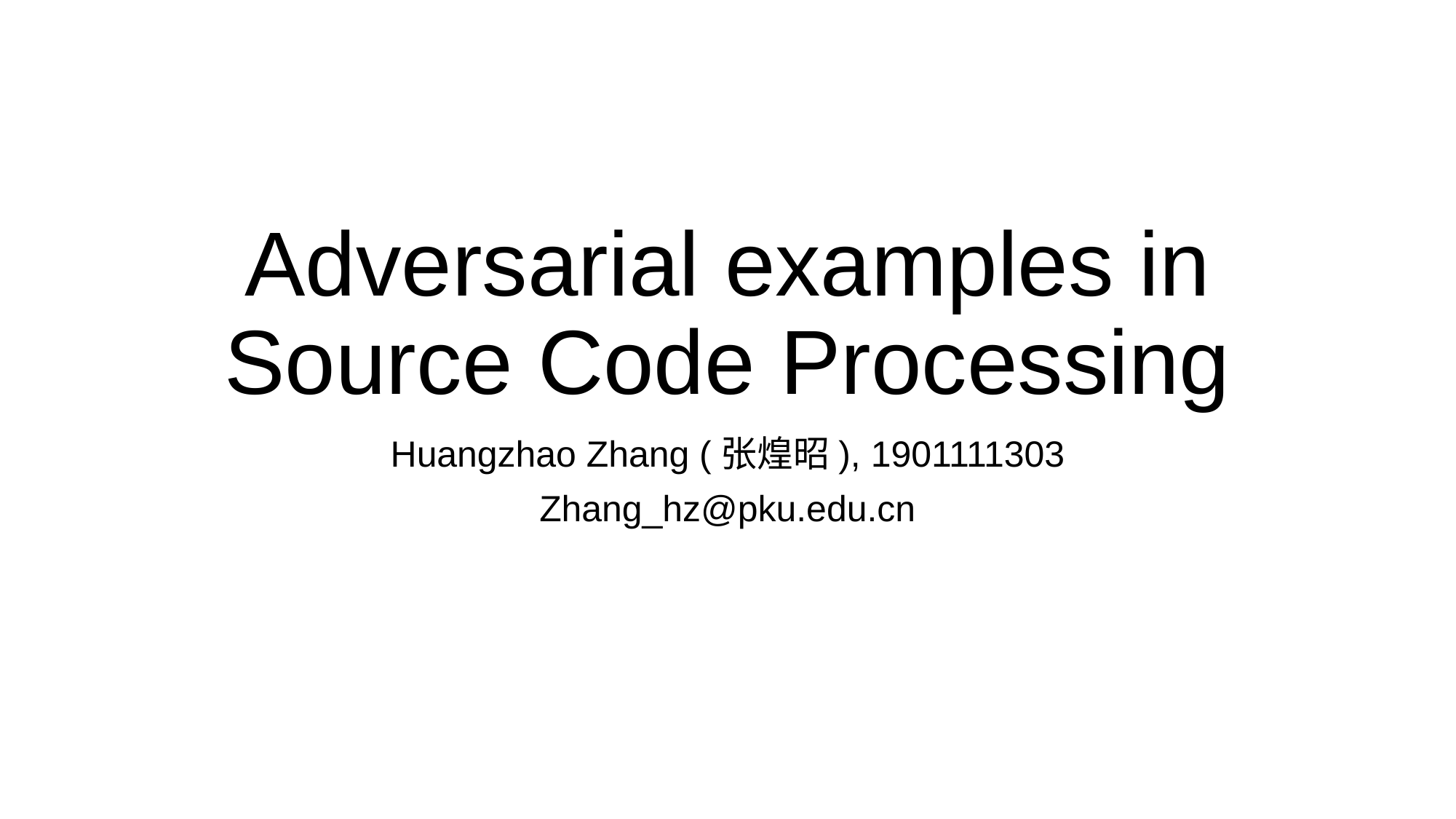

# Adversarial examples in Source Code Processing
Huangzhao Zhang (张煌昭), 1901111303
Zhang_hz@pku.edu.cn